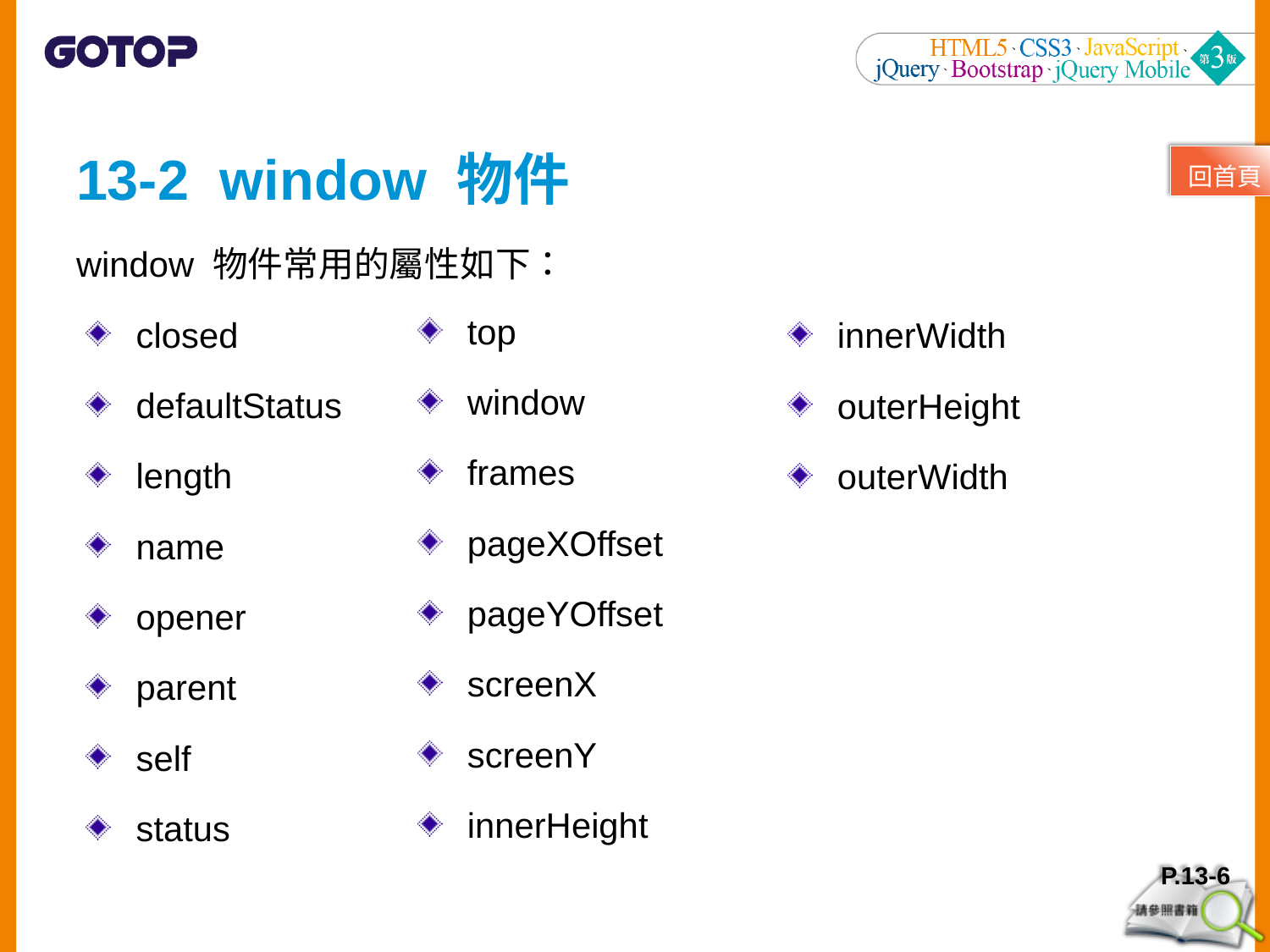

# 13-2  window 物件
window 物件常用的屬性如下：
 closed
 defaultStatus
 length
 name
 opener
 parent
 self
 status
 top
 window
 frames
 pageXOffset
 pageYOffset
 screenX
 screenY
 innerHeight
 innerWidth
 outerHeight
 outerWidth

P.13-6